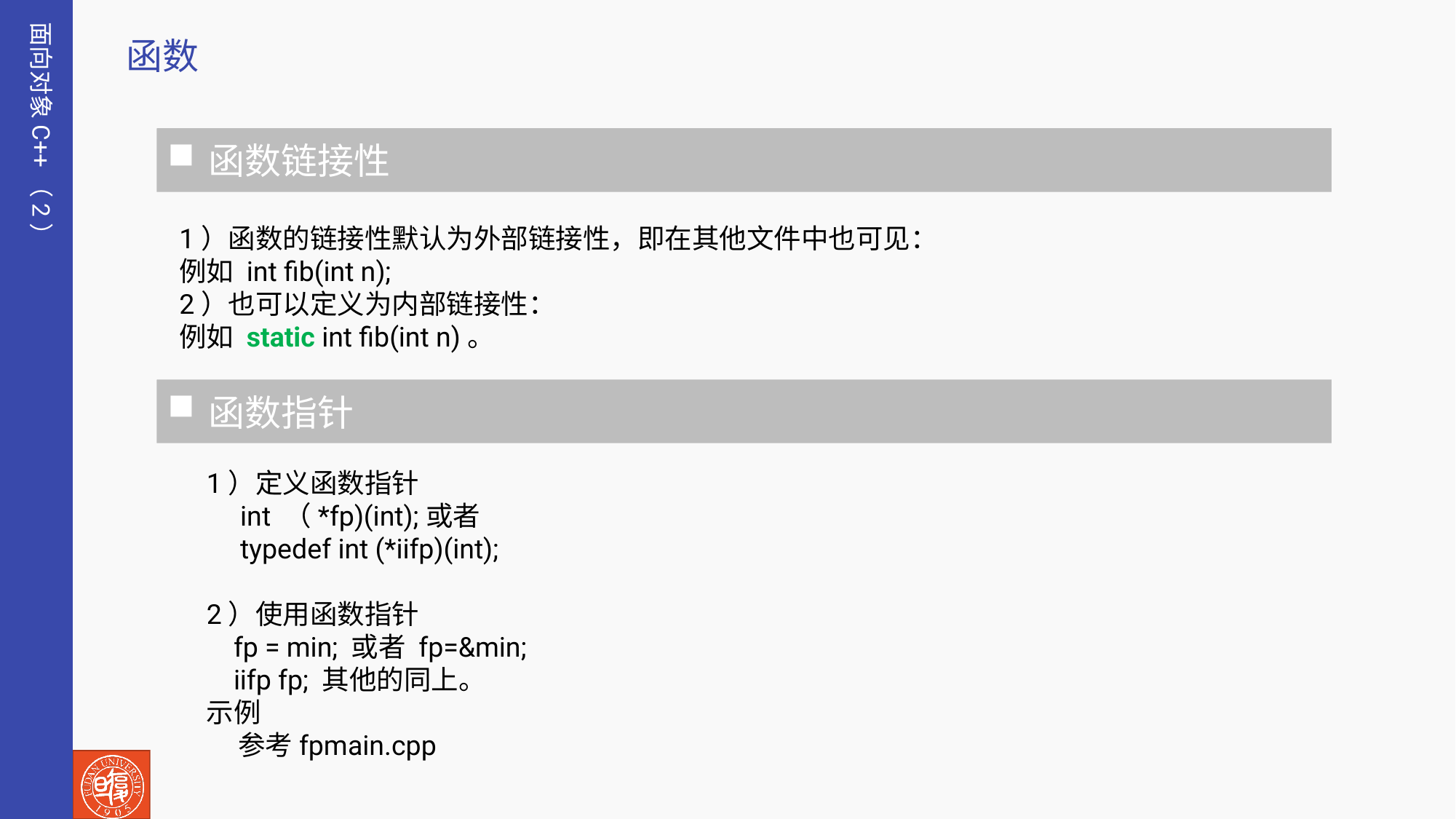

面向对象C++（2）
函数
函数链接性
1）函数的链接性默认为外部链接性，即在其他文件中也可见：
例如 int fib(int n);
2）也可以定义为内部链接性：
例如 static int fib(int n)。
函数指针
1）定义函数指针
     int （*fp)(int);或者
     typedef int (*iifp)(int);

2）使用函数指针
    fp = min; 或者 fp=&min;
    iifp fp; 其他的同上。
示例
    参考fpmain.cpp